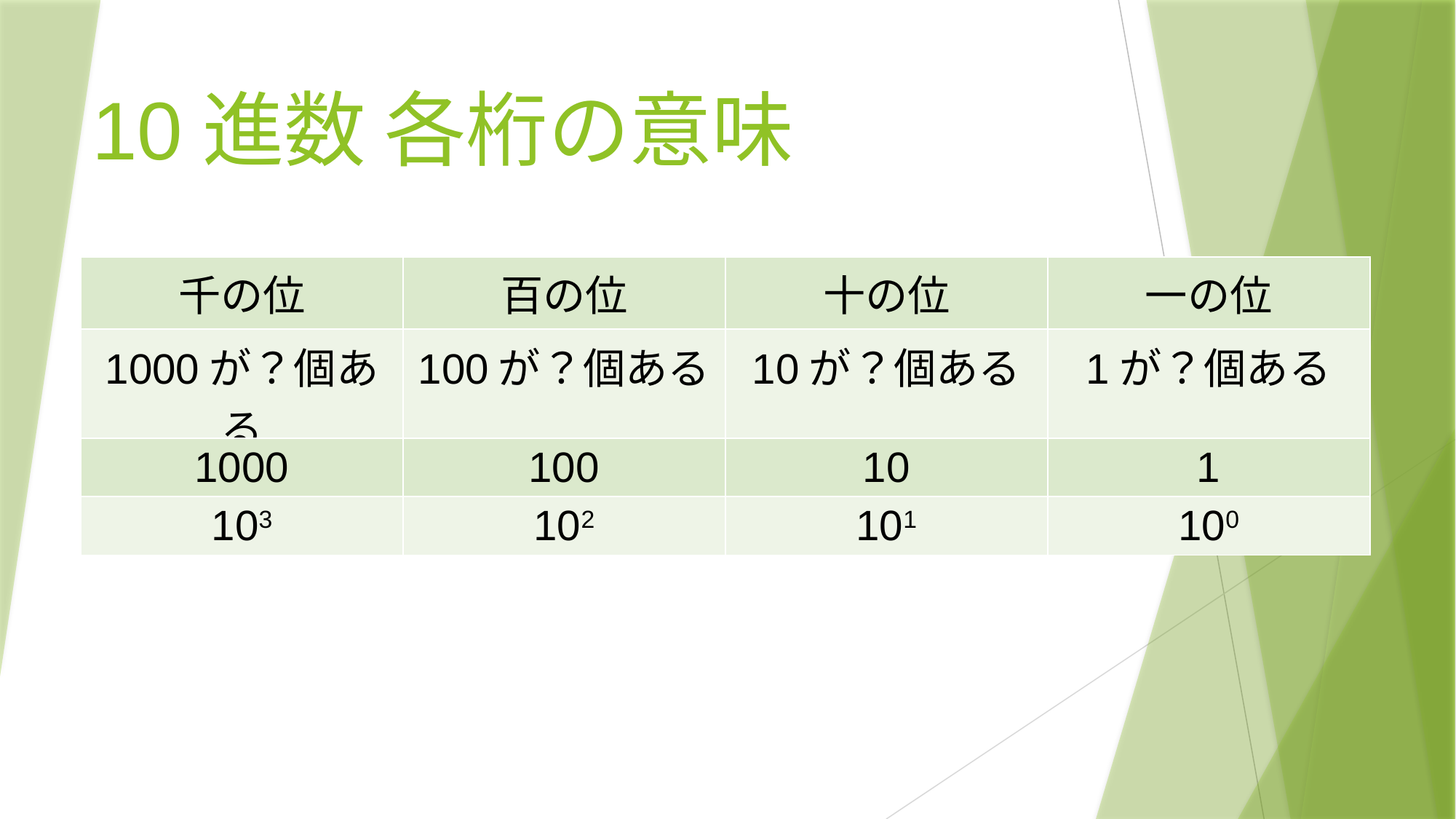

# 10進数 各桁の意味

| 千の位 | 百の位 | 十の位 | 一の位 |
| --- | --- | --- | --- |
| 1000が？個ある | 100が？個ある | 10が？個ある | 1が？個ある |
| 1000 | 100 | 10 | 1 |
| --- | --- | --- | --- |
| 103 | 102 | 101 | 100 |
| 1000 | 100 | 10 | 1 |
| --- | --- | --- | --- |